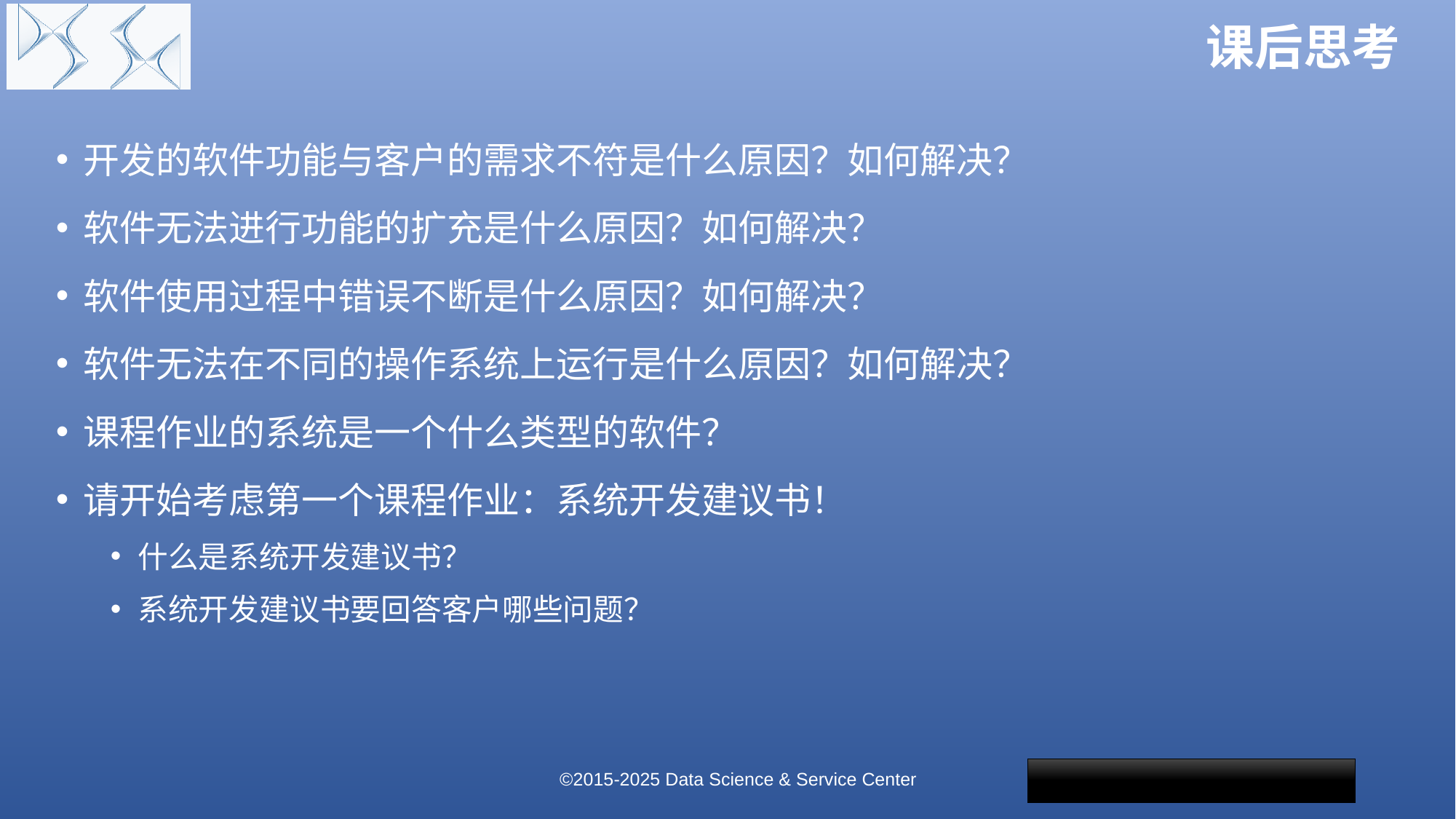

# 课后思考
开发的软件功能与客户的需求不符是什么原因？如何解决？
软件无法进行功能的扩充是什么原因？如何解决？
软件使用过程中错误不断是什么原因？如何解决？
软件无法在不同的操作系统上运行是什么原因？如何解决？
课程作业的系统是一个什么类型的软件？
请开始考虑第一个课程作业：系统开发建议书！
什么是系统开发建议书？
系统开发建议书要回答客户哪些问题？

©2015-2025 Data Science & Service Center
19